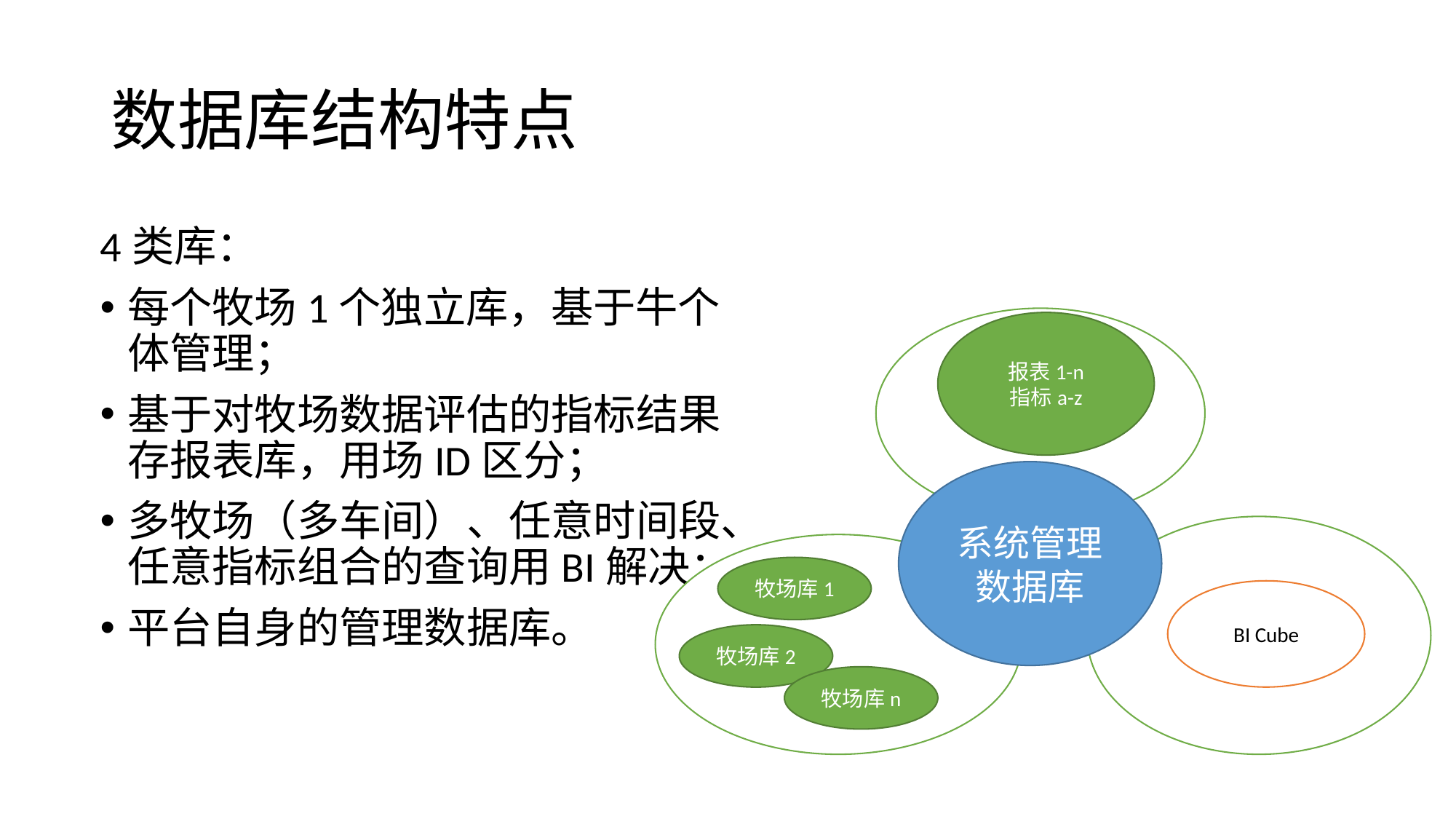

# 数据库结构特点
4类库：
每个牧场1个独立库，基于牛个体管理；
基于对牧场数据评估的指标结果存报表库，用场ID区分；
多牧场（多车间）、任意时间段、任意指标组合的查询用BI解决；
平台自身的管理数据库。

报表1-n
指标a-z
系统管理数据库

牧场库1
BI Cube
牧场库2
牧场库n